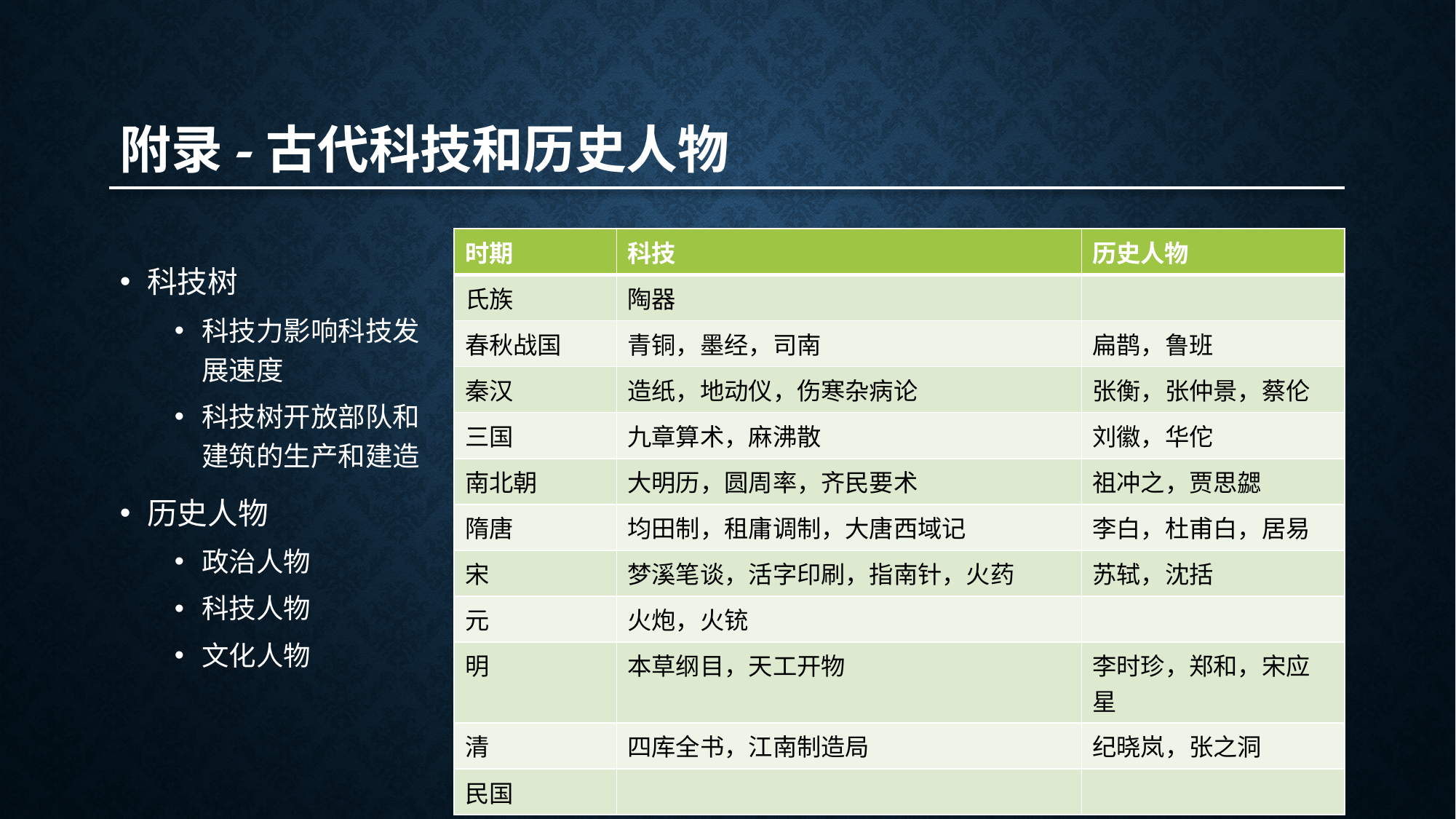

# 附录-古代科技和历史人物
| 时期 | 科技 | 历史人物 |
| --- | --- | --- |
| 氏族 | 陶器 |  |
| 春秋战国 | 青铜，墨经，司南 | 扁鹊，鲁班 |
| 秦汉 | 造纸，地动仪，伤寒杂病论 | 张衡，张仲景，蔡伦 |
| 三国 | 九章算术，麻沸散 | 刘徽，华佗 |
| 南北朝 | 大明历，圆周率，齐民要术 | 祖冲之，贾思勰 |
| 隋唐 | 均田制，租庸调制，大唐西域记 | 李白，杜甫白，居易 |
| 宋 | 梦溪笔谈，活字印刷，指南针，火药 | 苏轼，沈括 |
| 元 | 火炮，火铳 |  |
| 明 | 本草纲目，天工开物 | 李时珍，郑和，宋应星 |
| 清 | 四库全书，江南制造局 | 纪晓岚，张之洞 |
| 民国 |  |  |
科技树
科技力影响科技发展速度
科技树开放部队和建筑的生产和建造
历史人物
政治人物
科技人物
文化人物